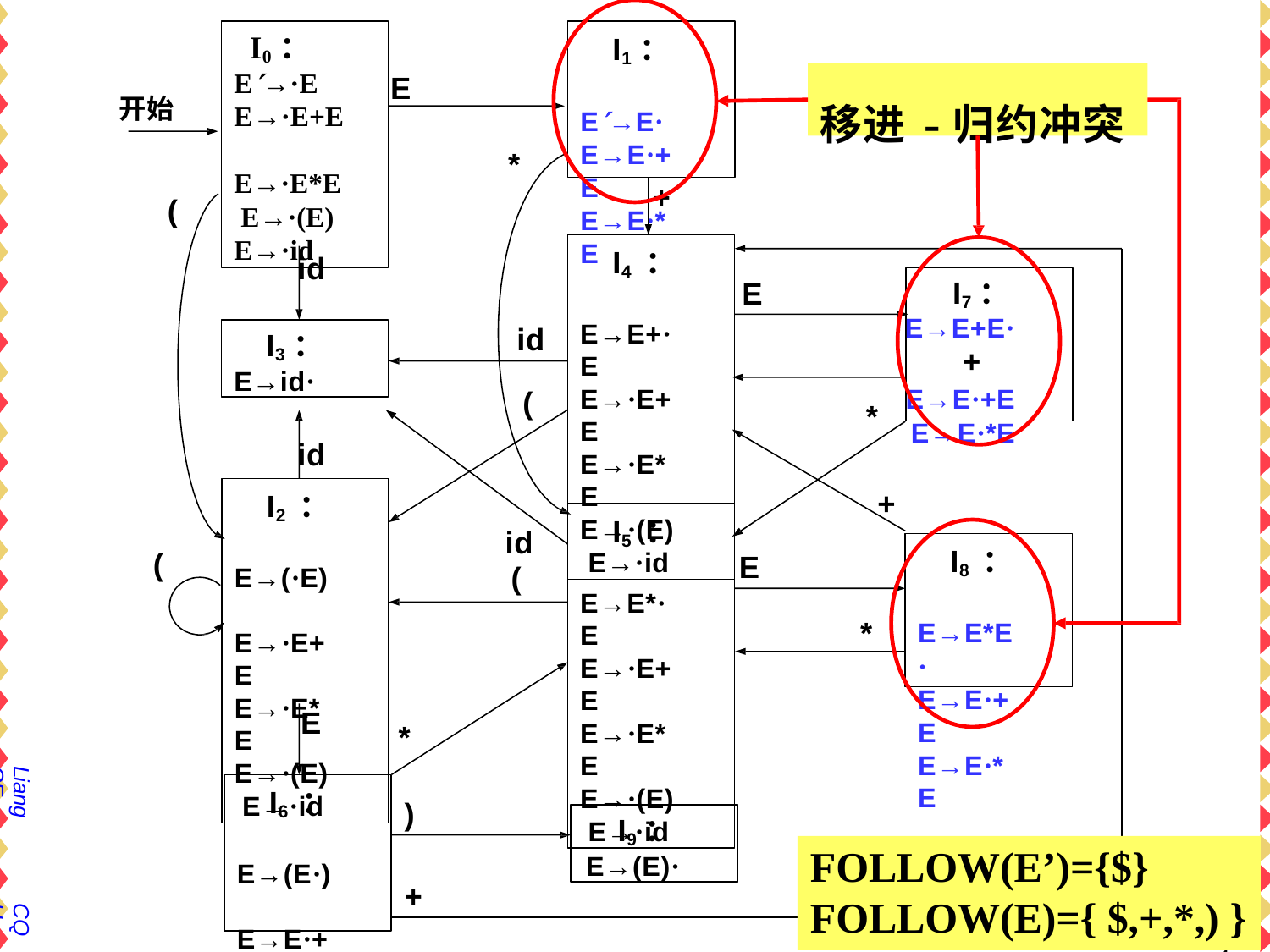

I0：  E′→·E  E→·E+E  E→·E*E  E→·(E)  E→·id

I1：  E′→E·  E→E·+E  E→E·*E

E
移进-归约冲突
开始

*

+

(

I4：  E→E+·E  E→·E+E  E→·E*E  E→·(E)  E→·id

id

E
I7：
E→E+E·
+	E→E·+E
E→E·*E

id
I3：
E→id·

(
*

id
I2：  E→(·E)  E→·E+E  E→·E*E  E→·(E)  E→·id
+
I5：  E→E*·E  E→·E+E  E→·E*E  E→·(E)  E→·id

id

I8：  E→E*E·  E→E·+E  E→E·*E
(
E
(

*

E

*
Liang GE

I6：  E→(E·)  E→E·+E  E→E·*E
)
I9：
E→(E)·

FOLLOW(E’)={$}  FOLLOW(E)={ $,+,*,) }
+
CQU

134